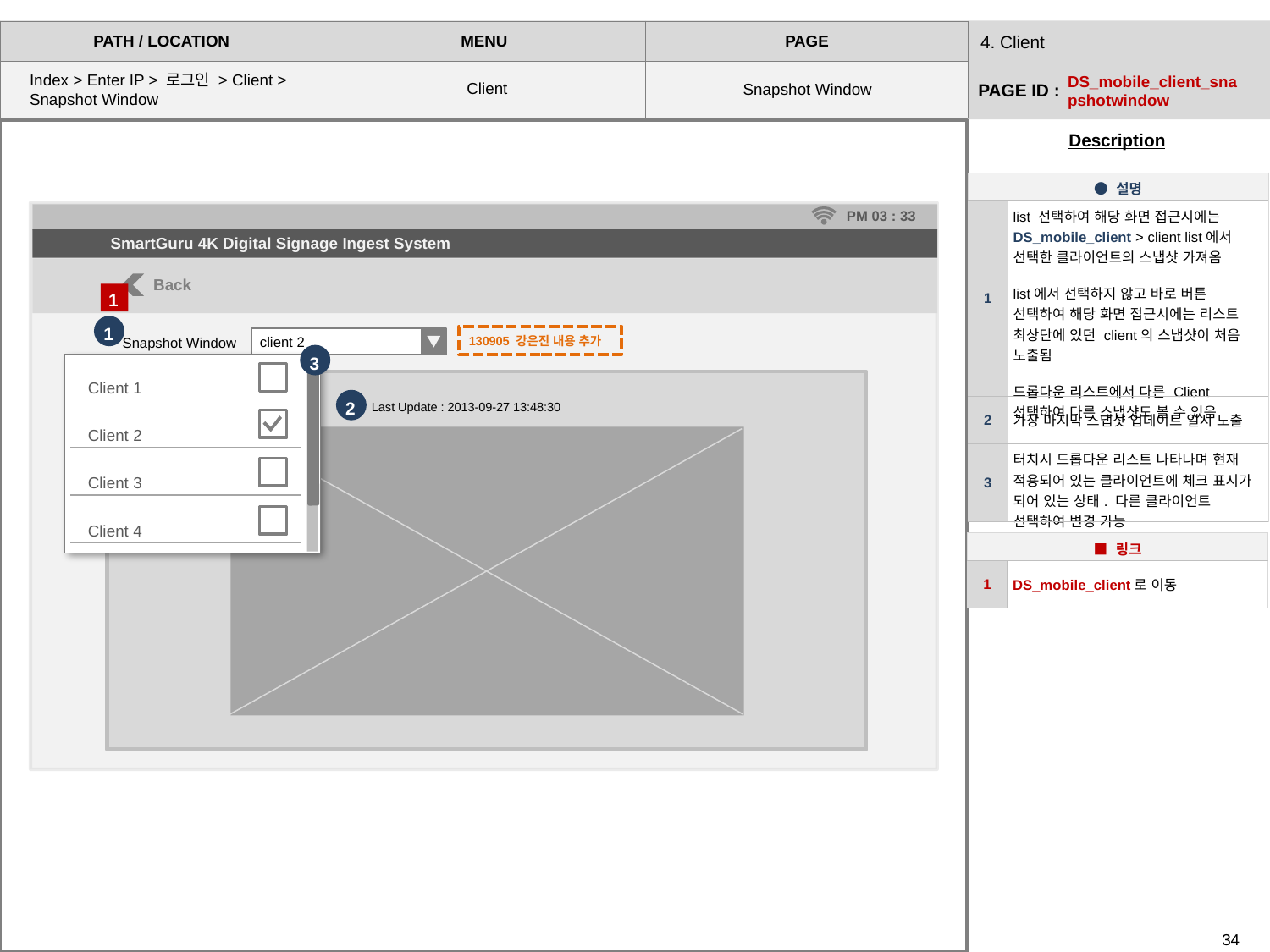

4. Client

Index > Enter IP > 로그인 > Client >
Snapshot Window
DS_mobile_client_snapshotwindow
Client
Snapshot Window
| ● 설명 |  |
| --- | --- |
| 1 | list 선택하여 해당 화면 접근시에는 DS\_mobile\_client > client list에서 선택한 클라이언트의 스냅샷 가져옴 list에서 선택하지 않고 바로 버튼 선택하여 해당 화면 접근시에는 리스트 최상단에 있던 client의 스냅샷이 처음 노출됨 드롭다운 리스트에서 다른 Client 선택하여 다른 스냅샷도 볼 수 있음 |
| 2 | 가장 마지막 스냅샷 업데이트 일시 노출 |
| 3 | 터치시 드롭다운 리스트 나타나며 현재 적용되어 있는 클라이언트에 체크 표시가 되어 있는 상태. 다른 클라이언트 선택하여 변경 가능 |
PM 03 : 33

SmartGuru 4K Digital Signage Ingest System

Back

1

1

client 2

130905 강은진 내용 추가
Snapshot Window
3

Client 1
Client 2
Client 3
Client 4

2

Last Update : 2013-09-27 13:48:30

| ■ 링크 |  |
| --- | --- |
| 1 | DS\_mobile\_client로 이동 |
34